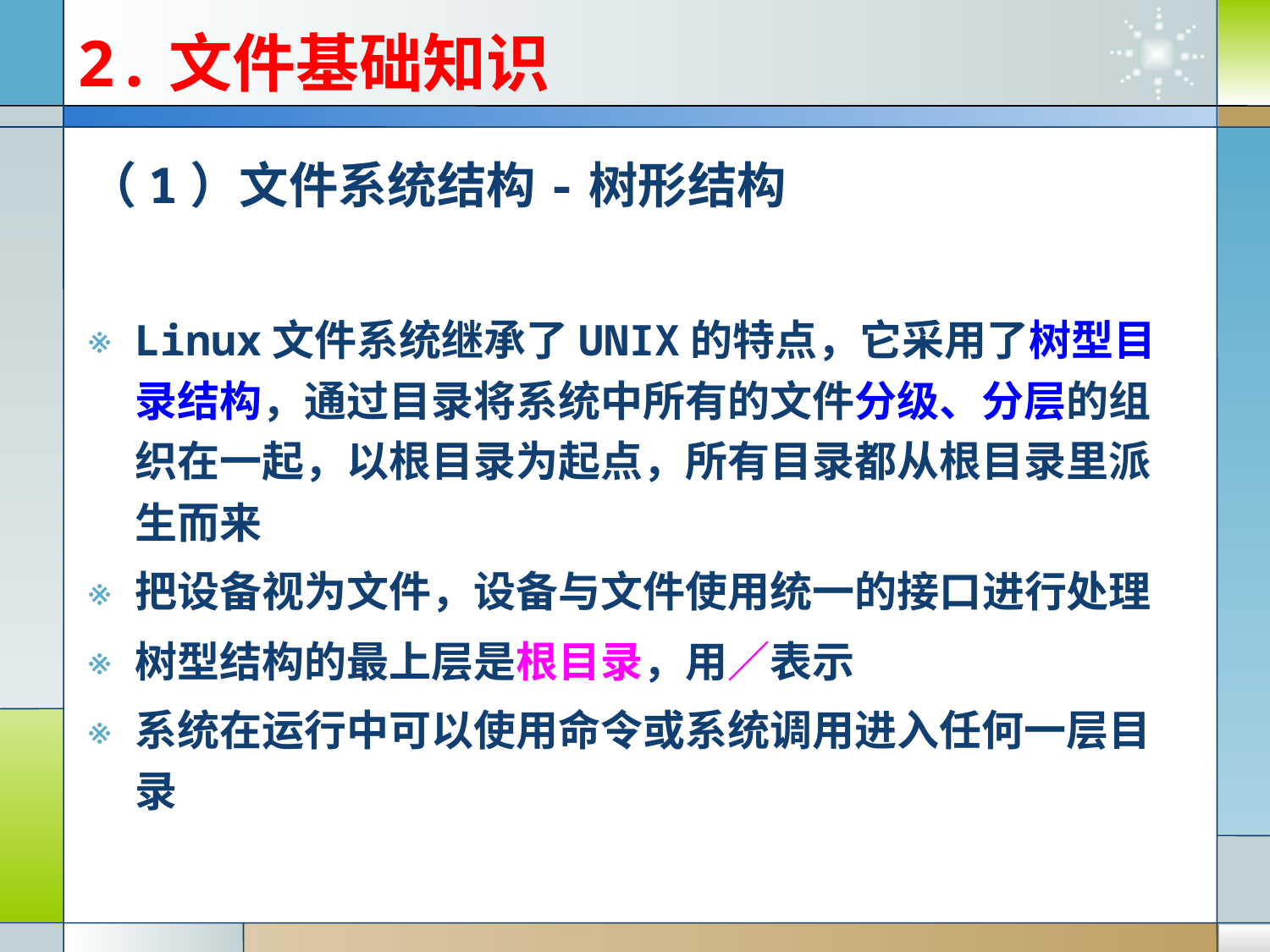

# 2.文件基础知识
（1）文件系统结构-树形结构

Linux文件系统继承了UNIX的特点，它采用了树型目录结构，通过目录将系统中所有的文件分级、分层的组织在一起，以根目录为起点，所有目录都从根目录里派生而来
把设备视为文件，设备与文件使用统一的接口进行处理
树型结构的最上层是根目录，用／表示
系统在运行中可以使用命令或系统调用进入任何一层目录
25